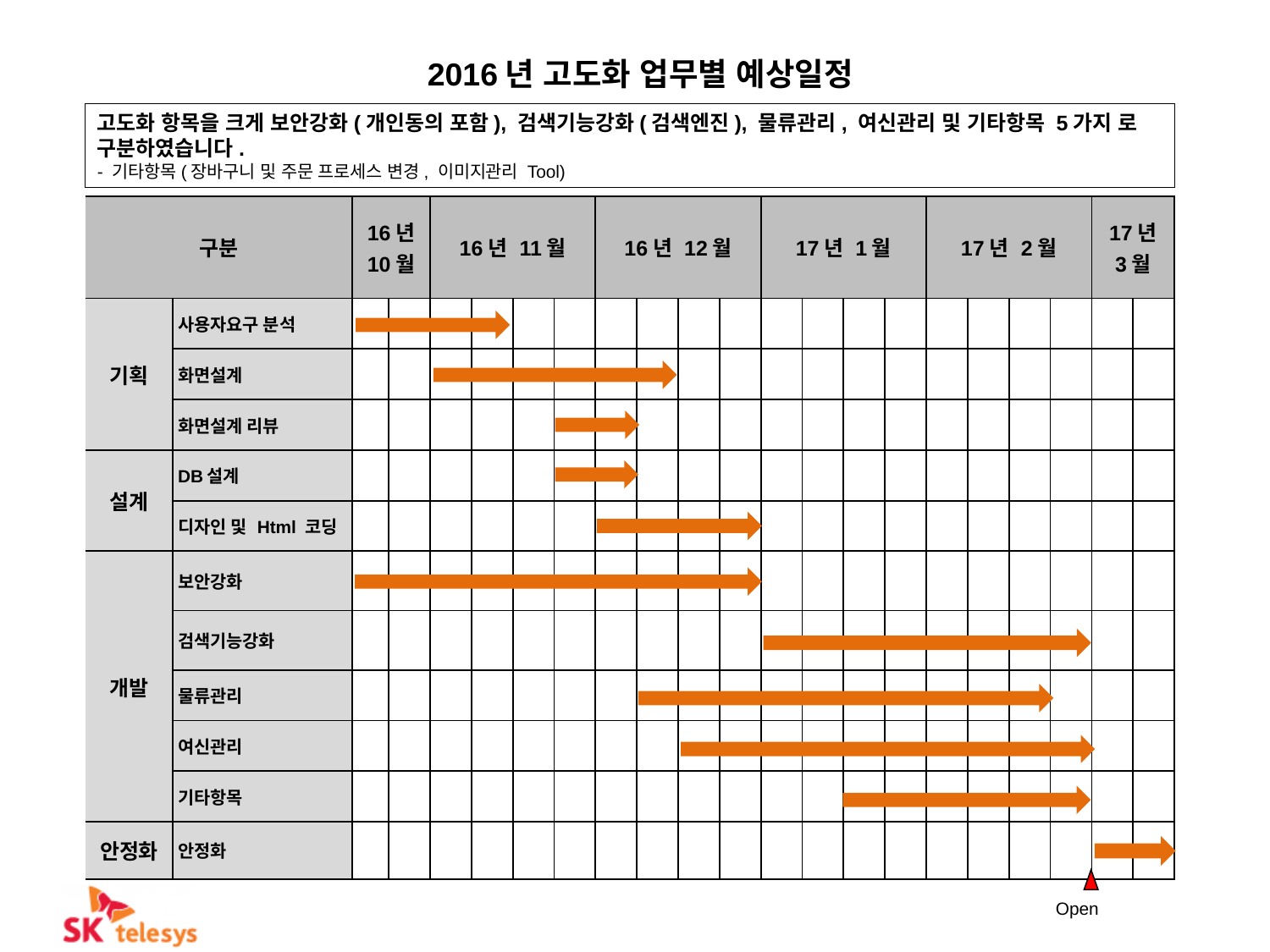

2016년 고도화 업무별 예상일정
고도화 항목을 크게 보안강화(개인동의 포함), 검색기능강화(검색엔진), 물류관리, 여신관리 및 기타항목 5가지 로 구분하였습니다.
- 기타항목(장바구니 및 주문 프로세스 변경, 이미지관리 Tool)
| 구분 |  | 16년 10월 |  | 16년 11월 |  |  |  | 16년 12월 |  |  |  | 17년 1월 |  |  |  | 17년 2월 |  |  |  | 17년 3월 |  |
| --- | --- | --- | --- | --- | --- | --- | --- | --- | --- | --- | --- | --- | --- | --- | --- | --- | --- | --- | --- | --- | --- |
| 기획 | 사용자요구 분석 |  |  |  |  |  |  |  |  |  |  |  |  |  |  |  |  |  |  |  |  |
|  | 화면설계 |  |  |  |  |  |  |  |  |  |  |  |  |  |  |  |  |  |  |  |  |
|  | 화면설계 리뷰 |  |  |  |  |  |  |  |  |  |  |  |  |  |  |  |  |  |  |  |  |
| 설계 | DB설계 |  |  |  |  |  |  |  |  |  |  |  |  |  |  |  |  |  |  |  |  |
|  | 디자인 및 Html 코딩 |  |  |  |  |  |  |  |  |  |  |  |  |  |  |  |  |  |  |  |  |
| 개발 | 보안강화 |  |  |  |  |  |  |  |  |  |  |  |  |  |  |  |  |  |  |  |  |
|  | 검색기능강화 |  |  |  |  |  |  |  |  |  |  |  |  |  |  |  |  |  |  |  |  |
|  | 물류관리 |  |  |  |  |  |  |  |  |  |  |  |  |  |  |  |  |  |  |  |  |
|  | 여신관리 |  |  |  |  |  |  |  |  |  |  |  |  |  |  |  |  |  |  |  |  |
|  | 기타항목 |  |  |  |  |  |  |  |  |  |  |  |  |  |  |  |  |  |  |  |  |
| 안정화 | 안정화 |  |  |  |  |  |  |  |  |  |  |  |  |  |  |  |  |  |  |  |  |

Open